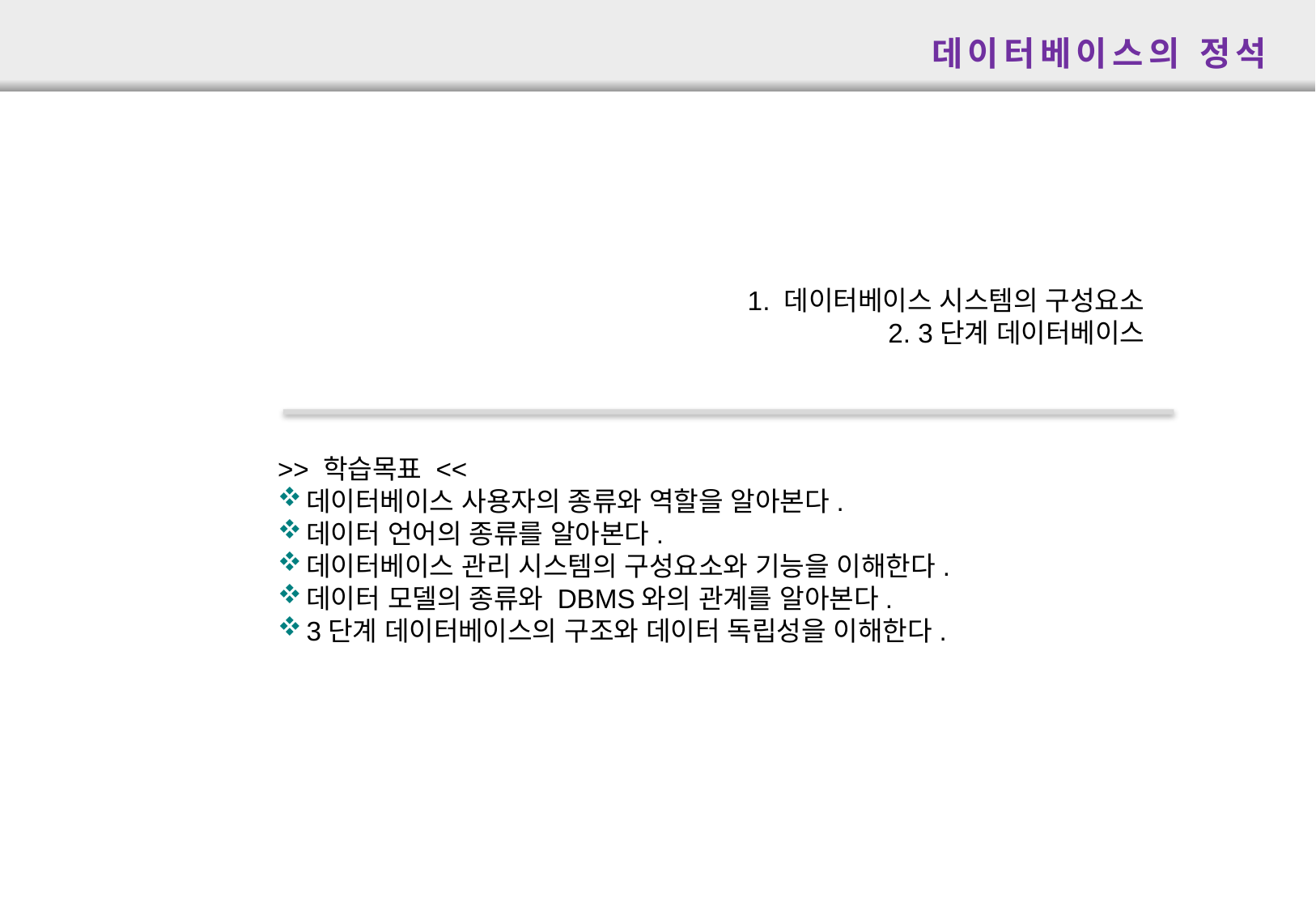

데이터베이스의 정석
1. 데이터베이스 시스템의 구성요소
2. 3단계 데이터베이스

>> 학습목표 <<
데이터베이스 사용자의 종류와 역할을 알아본다.
데이터 언어의 종류를 알아본다.
데이터베이스 관리 시스템의 구성요소와 기능을 이해한다.
데이터 모델의 종류와 DBMS와의 관계를 알아본다.
3단계 데이터베이스의 구조와 데이터 독립성을 이해한다.